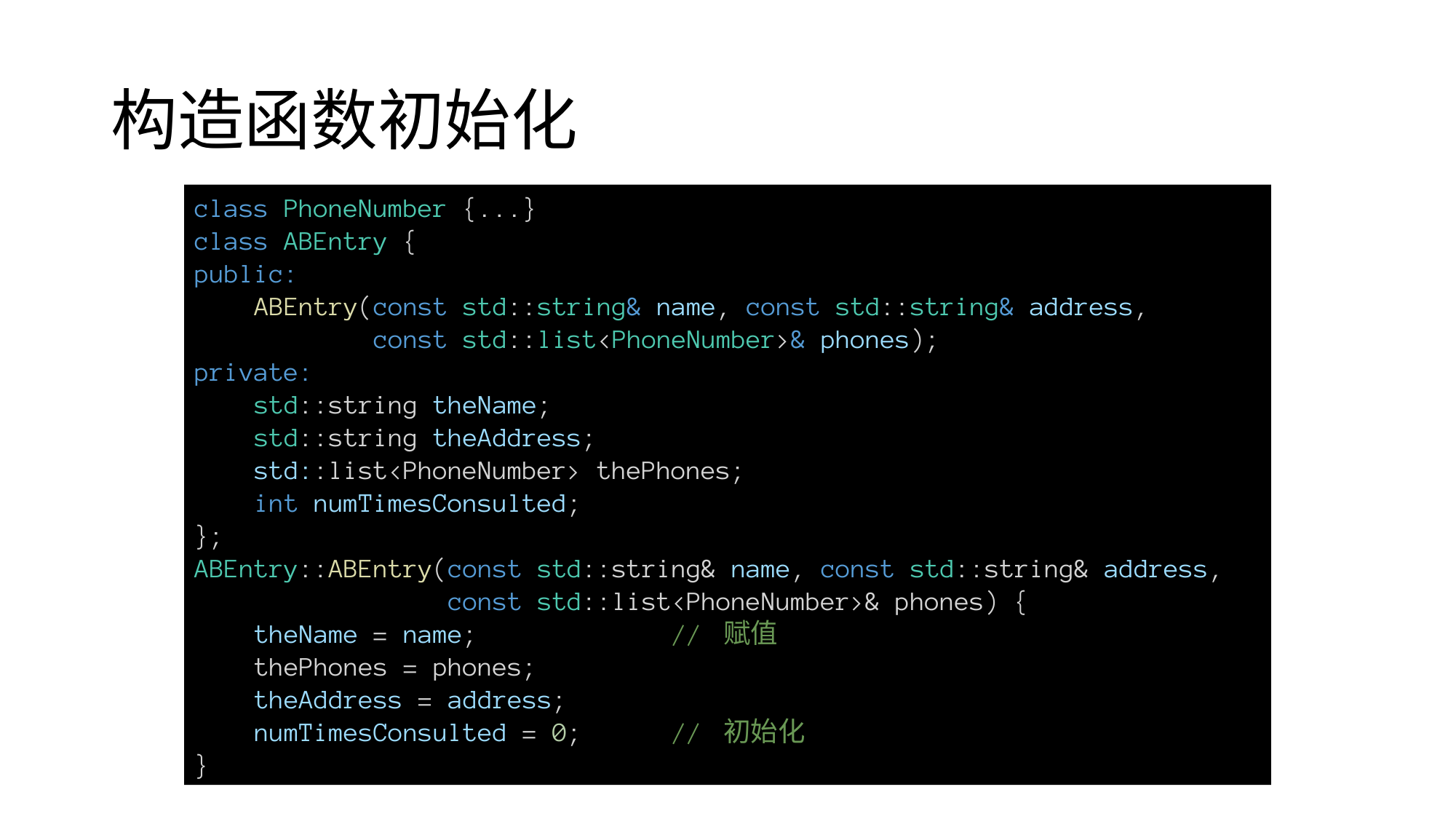

# 构造函数初始化
class PhoneNumber {...}
class ABEntry {
public:
    ABEntry(const std::string& name, const std::string& address,
            const std::list<PhoneNumber>& phones);
private:
    std::string theName;
    std::string theAddress;
    std::list<PhoneNumber> thePhones;
    int numTimesConsulted;
};
ABEntry::ABEntry(const std::string& name, const std::string& address,
                 const std::list<PhoneNumber>& phones) {
    theName = name;             // 赋值
    thePhones = phones;
    theAddress = address;
    numTimesConsulted = 0;      // 初始化
}